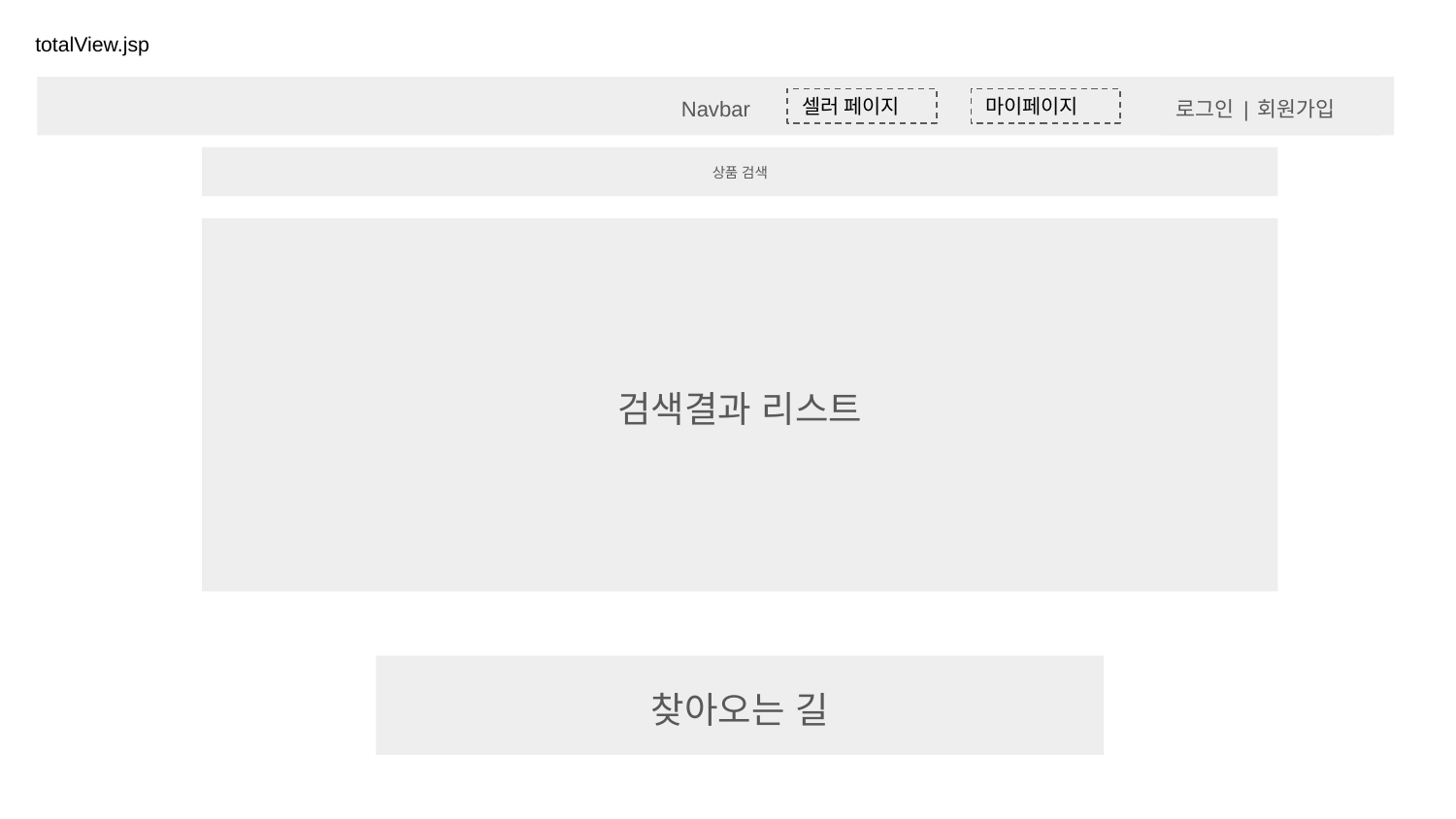

# totalView.jsp
Navbar
로그인 | 회원가입
셀러 페이지
마이페이지
상품 검색
검색결과 리스트
찾아오는 길